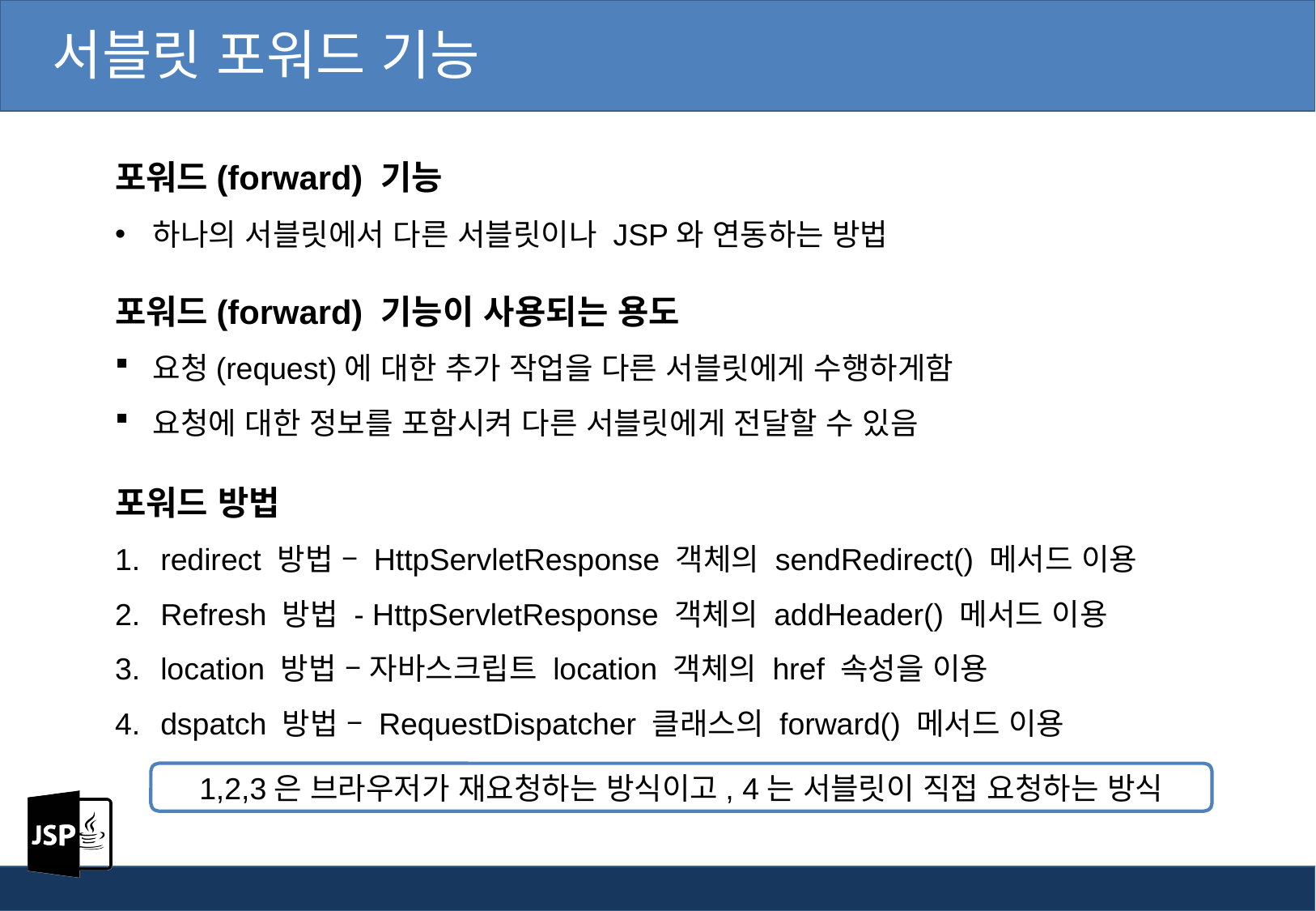

서블릿 포워드 기능
포워드(forward) 기능
하나의 서블릿에서 다른 서블릿이나 JSP와 연동하는 방법
포워드(forward) 기능이 사용되는 용도
요청(request)에 대한 추가 작업을 다른 서블릿에게 수행하게함
요청에 대한 정보를 포함시켜 다른 서블릿에게 전달할 수 있음
포워드 방법
redirect 방법 – HttpServletResponse 객체의 sendRedirect() 메서드 이용
Refresh 방법 - HttpServletResponse 객체의 addHeader() 메서드 이용
location 방법 – 자바스크립트 location 객체의 href 속성을 이용
dspatch 방법 – RequestDispatcher 클래스의 forward() 메서드 이용
1,2,3은 브라우저가 재요청하는 방식이고, 4는 서블릿이 직접 요청하는 방식